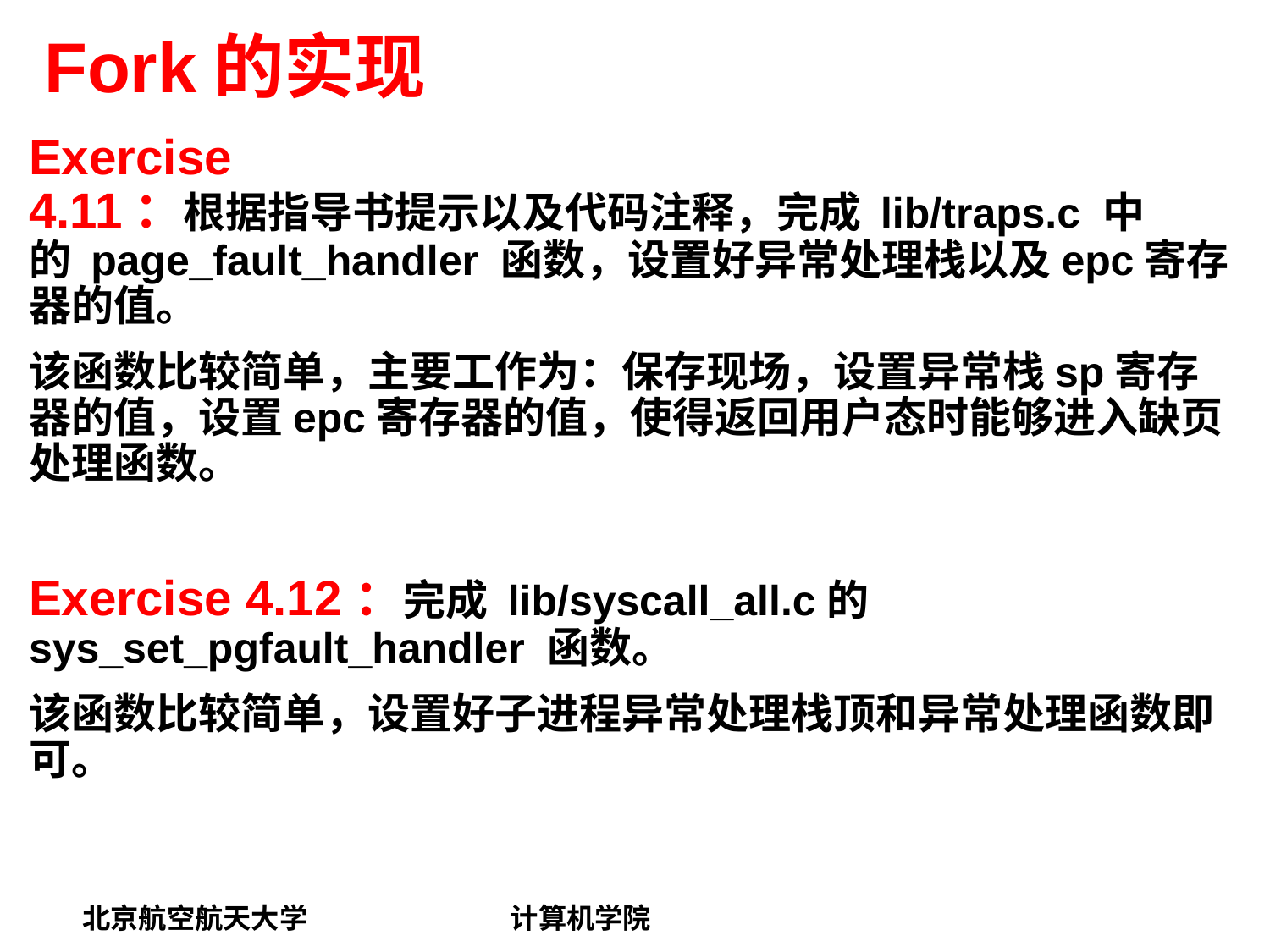

# Fork的实现
Exercise 4.11：根据指导书提示以及代码注释，完成 lib/traps.c 中的 page_fault_handler 函数，设置好异常处理栈以及epc寄存器的值。
该函数比较简单，主要工作为：保存现场，设置异常栈sp寄存器的值，设置epc寄存器的值，使得返回用户态时能够进入缺页处理函数。

Exercise 4.12：完成 lib/syscall_all.c的sys_set_pgfault_handler 函数。
该函数比较简单，设置好子进程异常处理栈顶和异常处理函数即可。